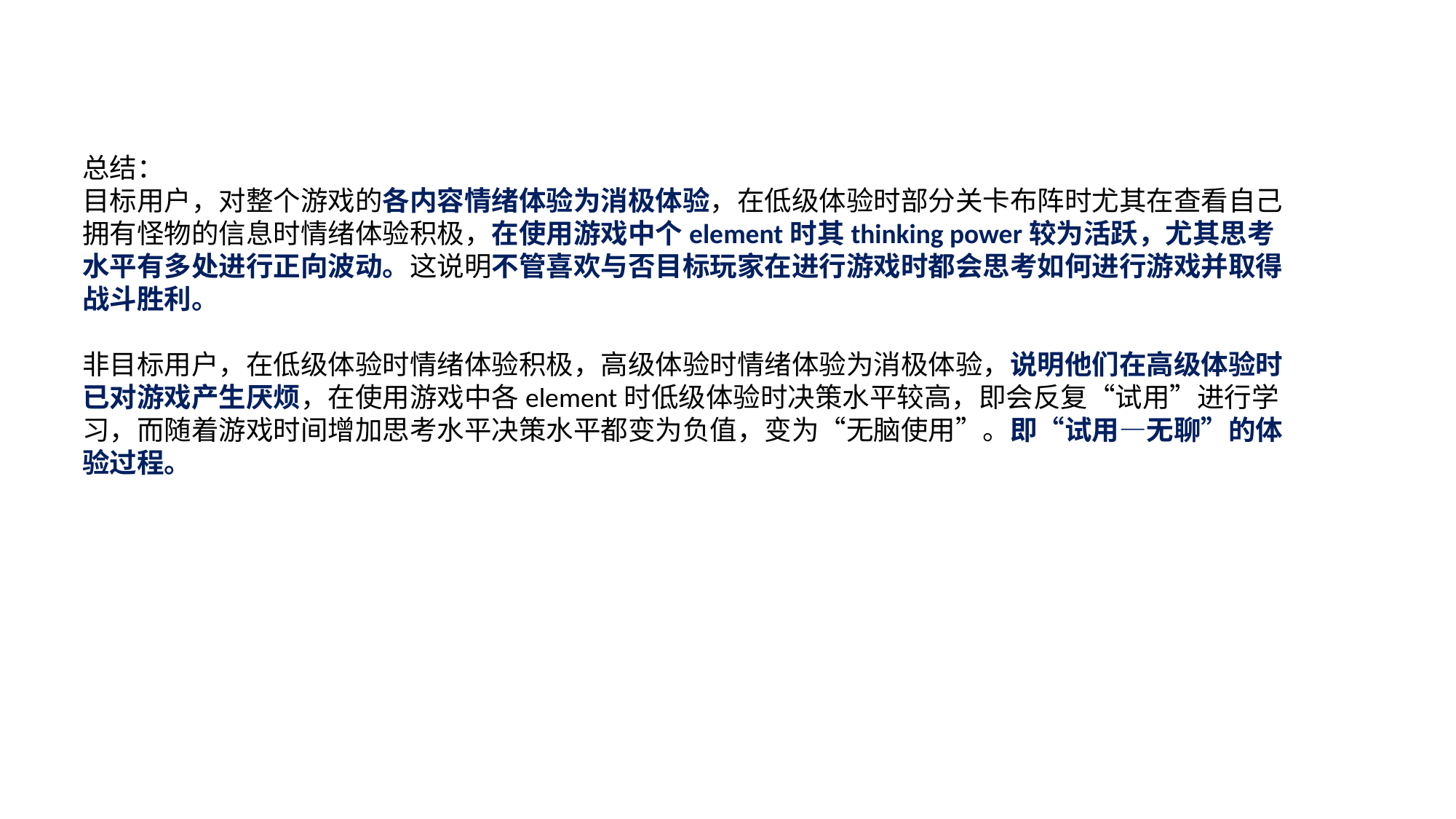

总结：
目标用户，对整个游戏的各内容情绪体验为消极体验，在低级体验时部分关卡布阵时尤其在查看自己拥有怪物的信息时情绪体验积极，在使用游戏中个element时其thinking power较为活跃，尤其思考水平有多处进行正向波动。这说明不管喜欢与否目标玩家在进行游戏时都会思考如何进行游戏并取得战斗胜利。

非目标用户，在低级体验时情绪体验积极，高级体验时情绪体验为消极体验，说明他们在高级体验时已对游戏产生厌烦，在使用游戏中各element时低级体验时决策水平较高，即会反复“试用”进行学习，而随着游戏时间增加思考水平决策水平都变为负值，变为“无脑使用”。即“试用—无聊”的体验过程。